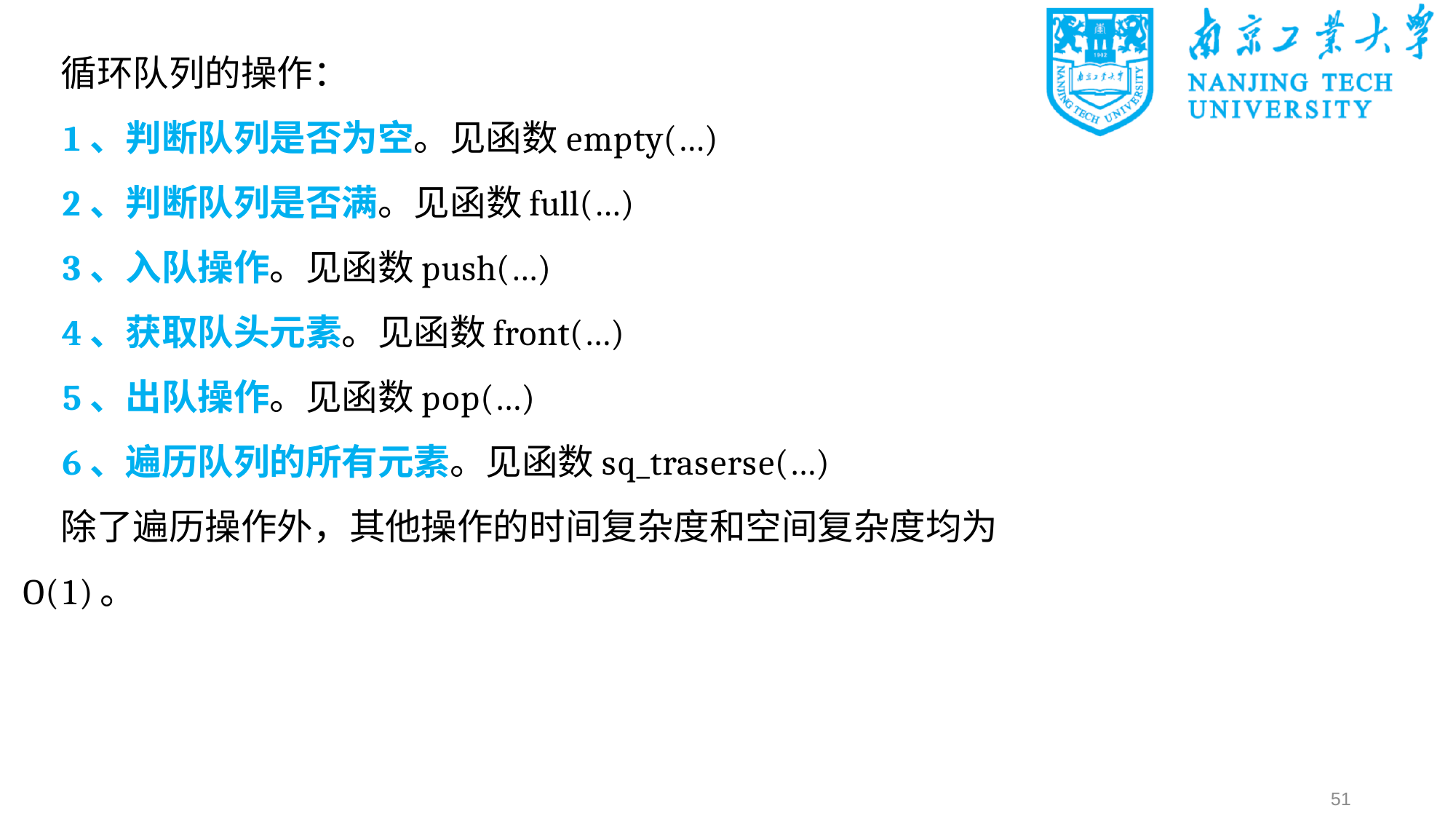

循环队列的操作：
1、判断队列是否为空。见函数empty(…)
2、判断队列是否满。见函数full(…)
3、入队操作。见函数push(…)
4、获取队头元素。见函数front(…)
5、出队操作。见函数pop(…)
6、遍历队列的所有元素。见函数sq_traserse(…)
除了遍历操作外，其他操作的时间复杂度和空间复杂度均为O(1)。
51